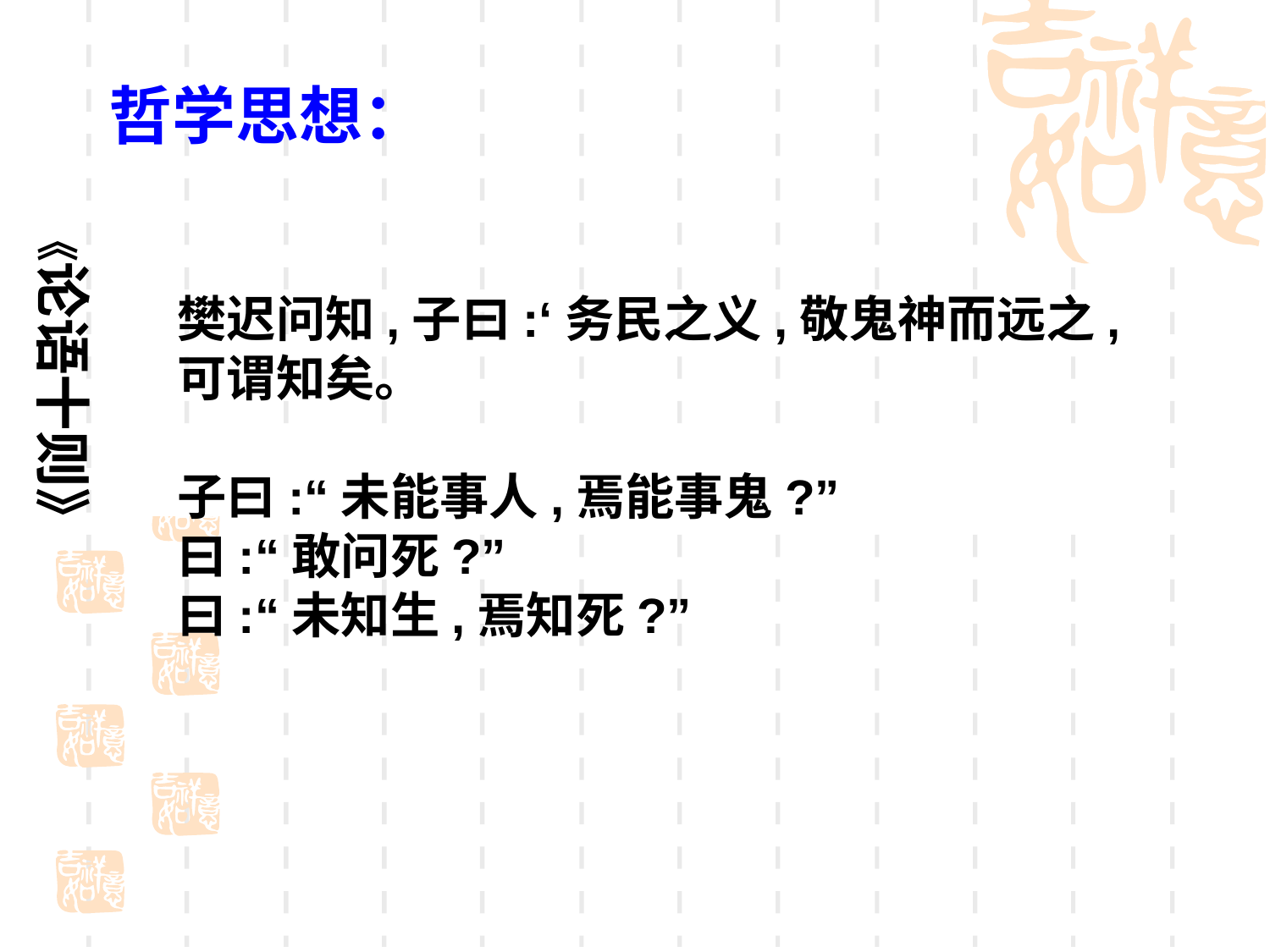

哲学思想：
《论语十则》
樊迟问知,子曰:‘务民之义,敬鬼神而远之,可谓知矣。

子曰:“未能事人,焉能事鬼?”
曰:“敢问死?”
曰:“未知生,焉知死?”